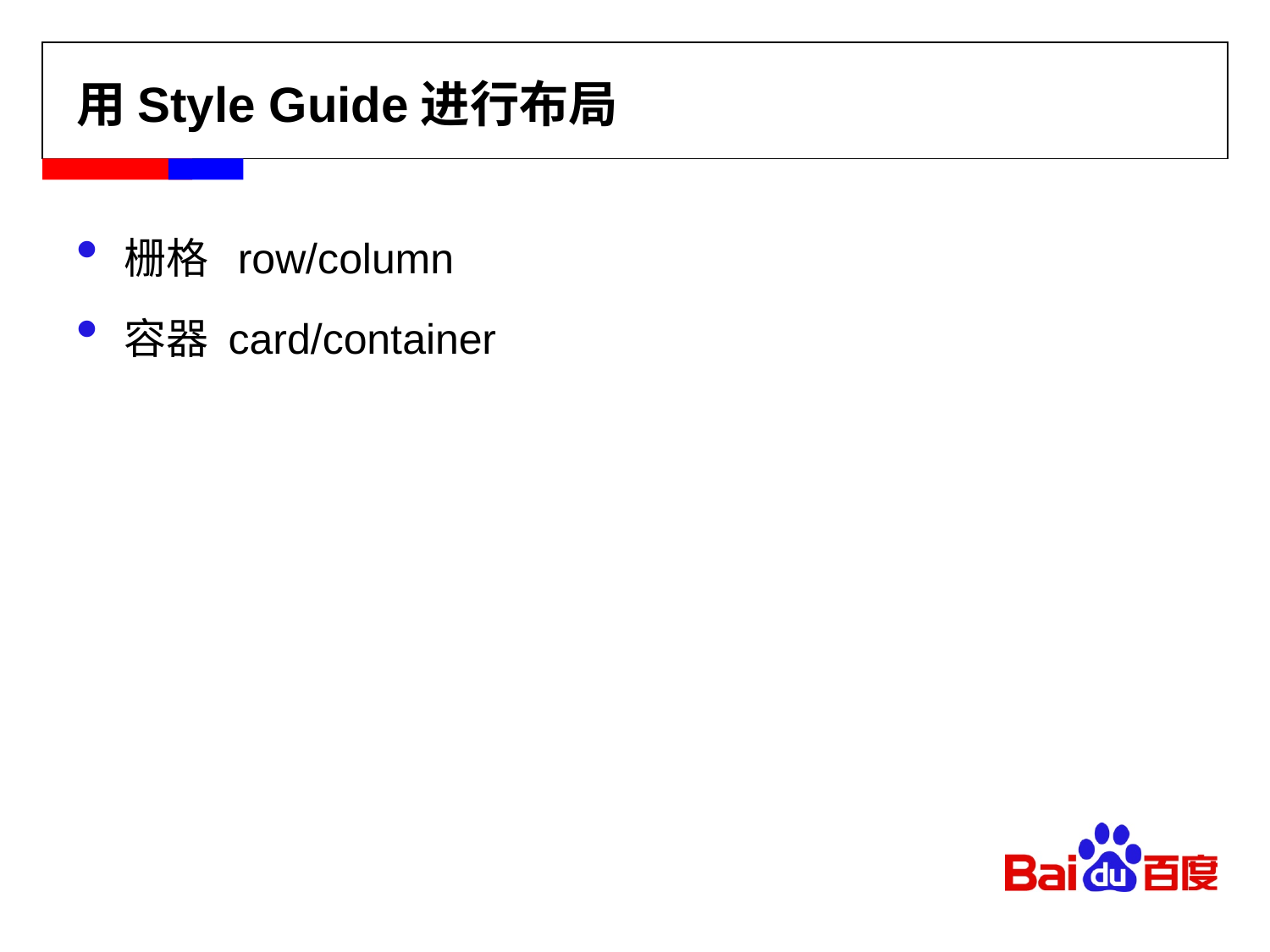

# 用Style Guide进行布局
栅格  row/column
容器 card/container